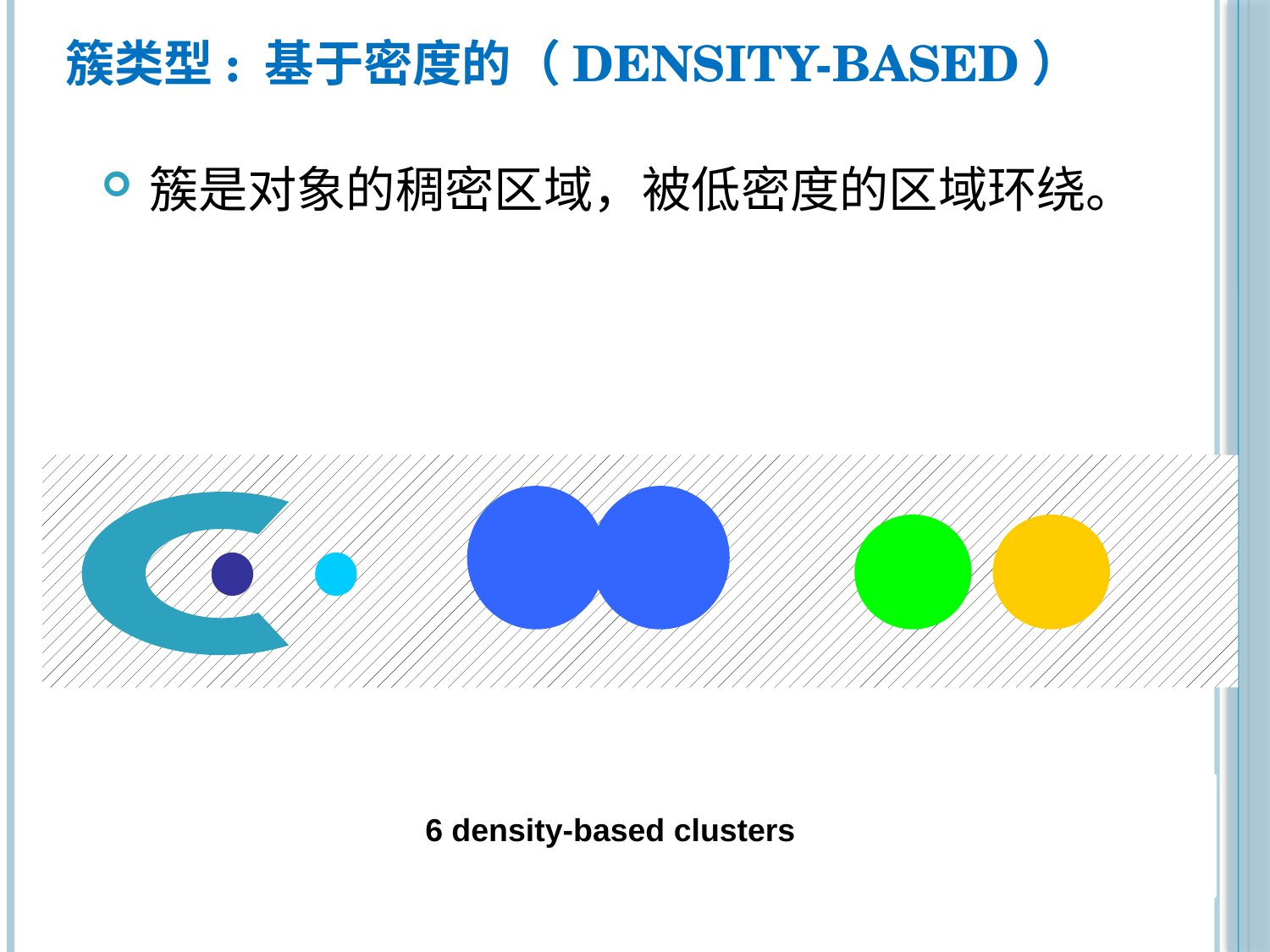

# 簇类型: 基于密度的（Density-Based）
簇是对象的稠密区域，被低密度的区域环绕。

6 density-based clusters